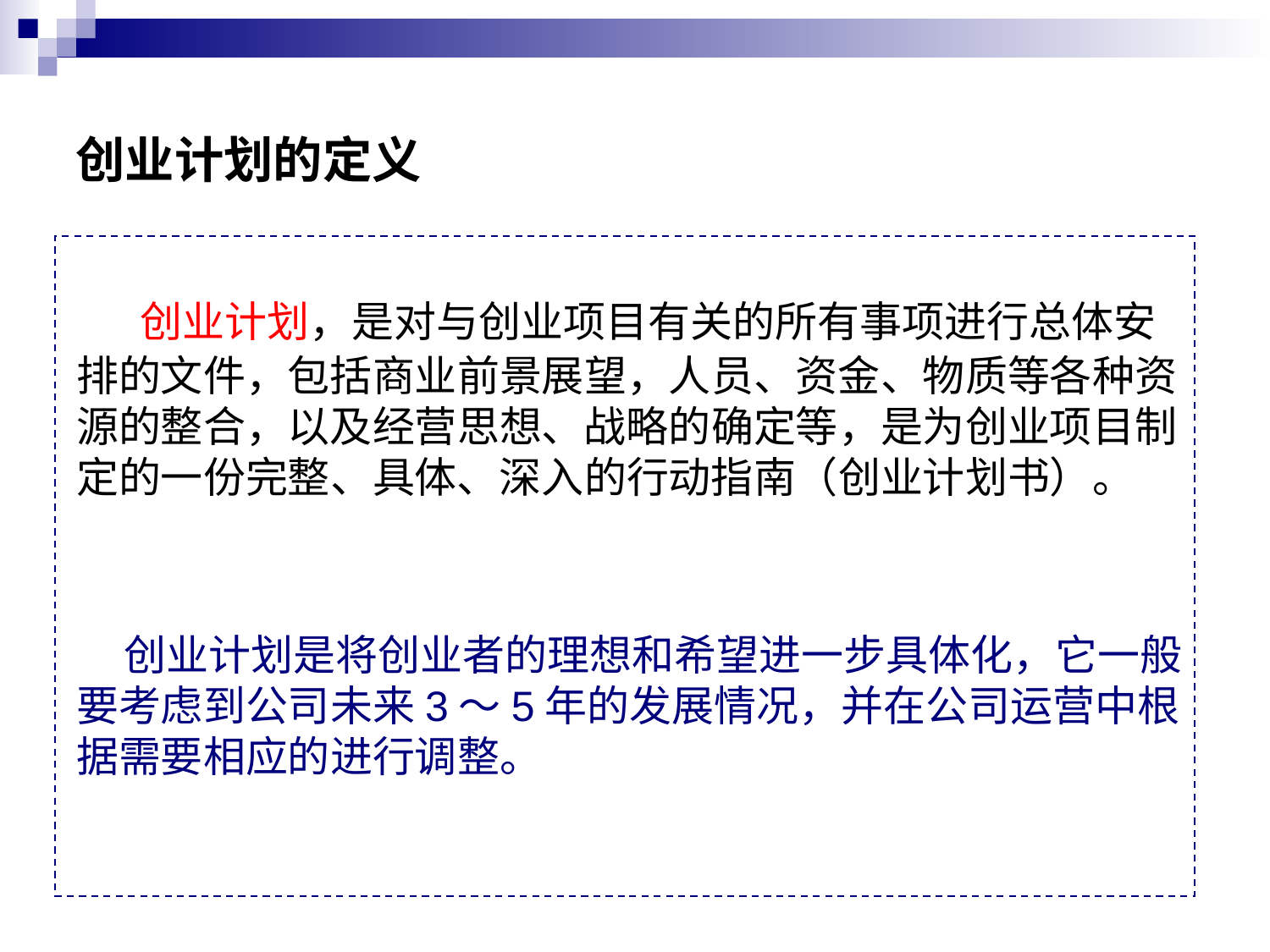

# 创业计划的定义

    创业计划，是对与创业项目有关的所有事项进行总体安排的文件，包括商业前景展望，人员、资金、物质等各种资源的整合，以及经营思想、战略的确定等，是为创业项目制定的一份完整、具体、深入的行动指南（创业计划书）。

    创业计划是将创业者的理想和希望进一步具体化，它一般要考虑到公司未来3～5年的发展情况，并在公司运营中根据需要相应的进行调整。